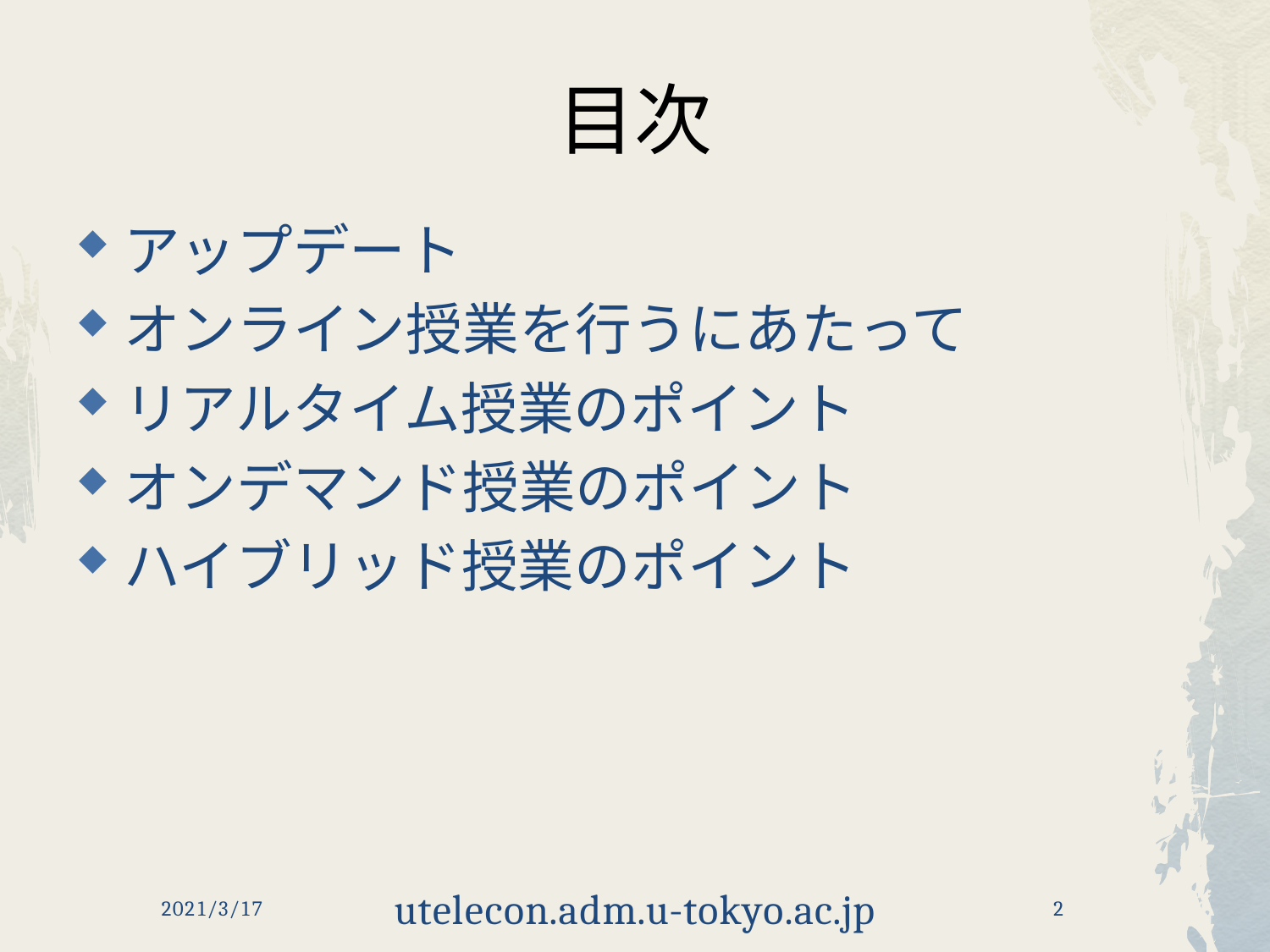

# 目次
アップデート
オンライン授業を行うにあたって
リアルタイム授業のポイント
オンデマンド授業のポイント
ハイブリッド授業のポイント

2021/3/17
utelecon.adm.u-tokyo.ac.jp
2